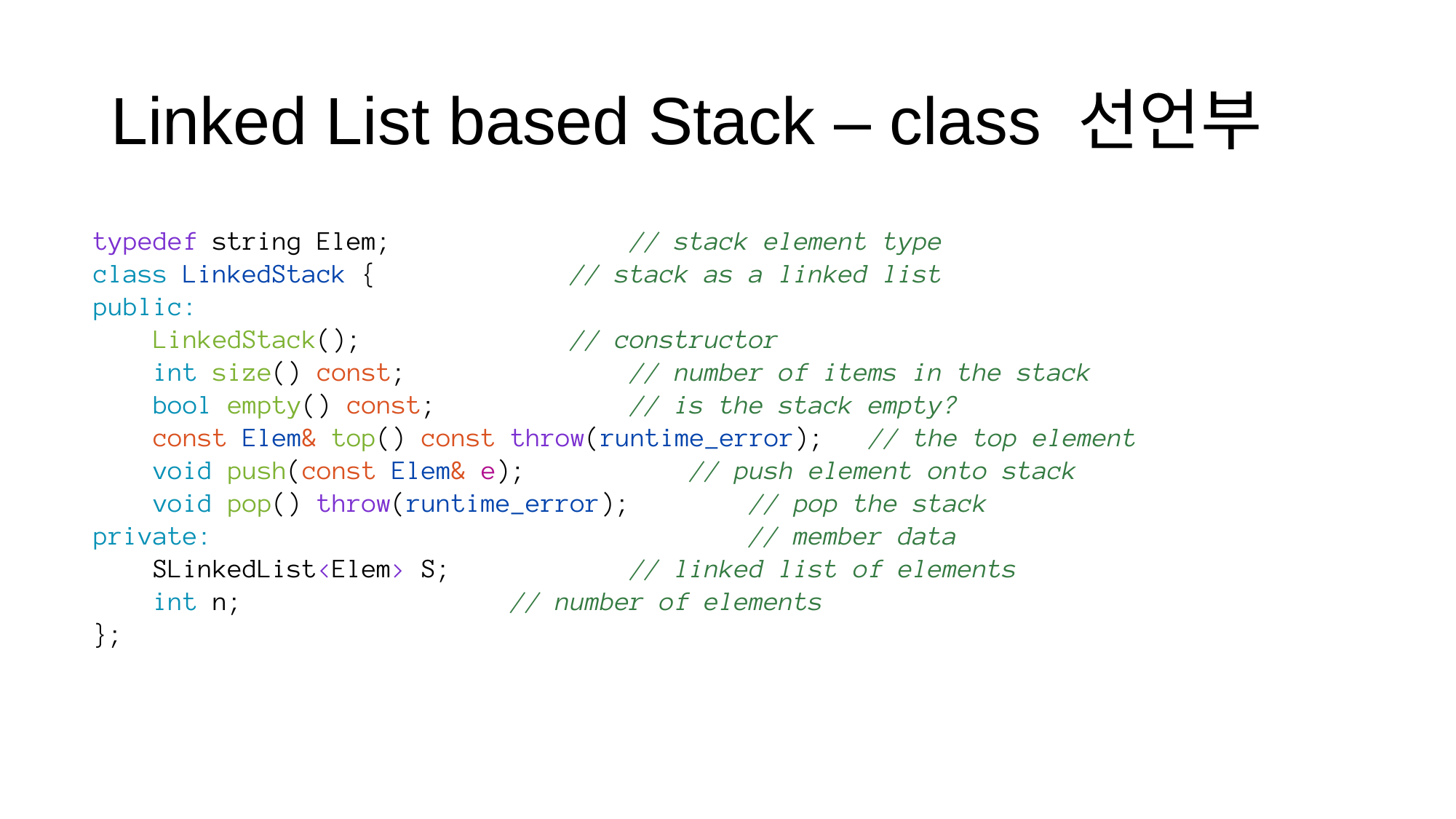

# Linked List based Stack – class 선언부
typedef string Elem;                // stack element type
class LinkedStack {             // stack as a linked list
public:
    LinkedStack();              // constructor
    int size() const;               // number of items in the stack
    bool empty() const;             // is the stack empty?
    const Elem& top() const throw(runtime_error);   // the top element
    void push(const Elem& e);           // push element onto stack
    void pop() throw(runtime_error);        // pop the stack
private:                                    // member data
    SLinkedList<Elem> S;            // linked list of elements
    int n;                  // number of elements
};